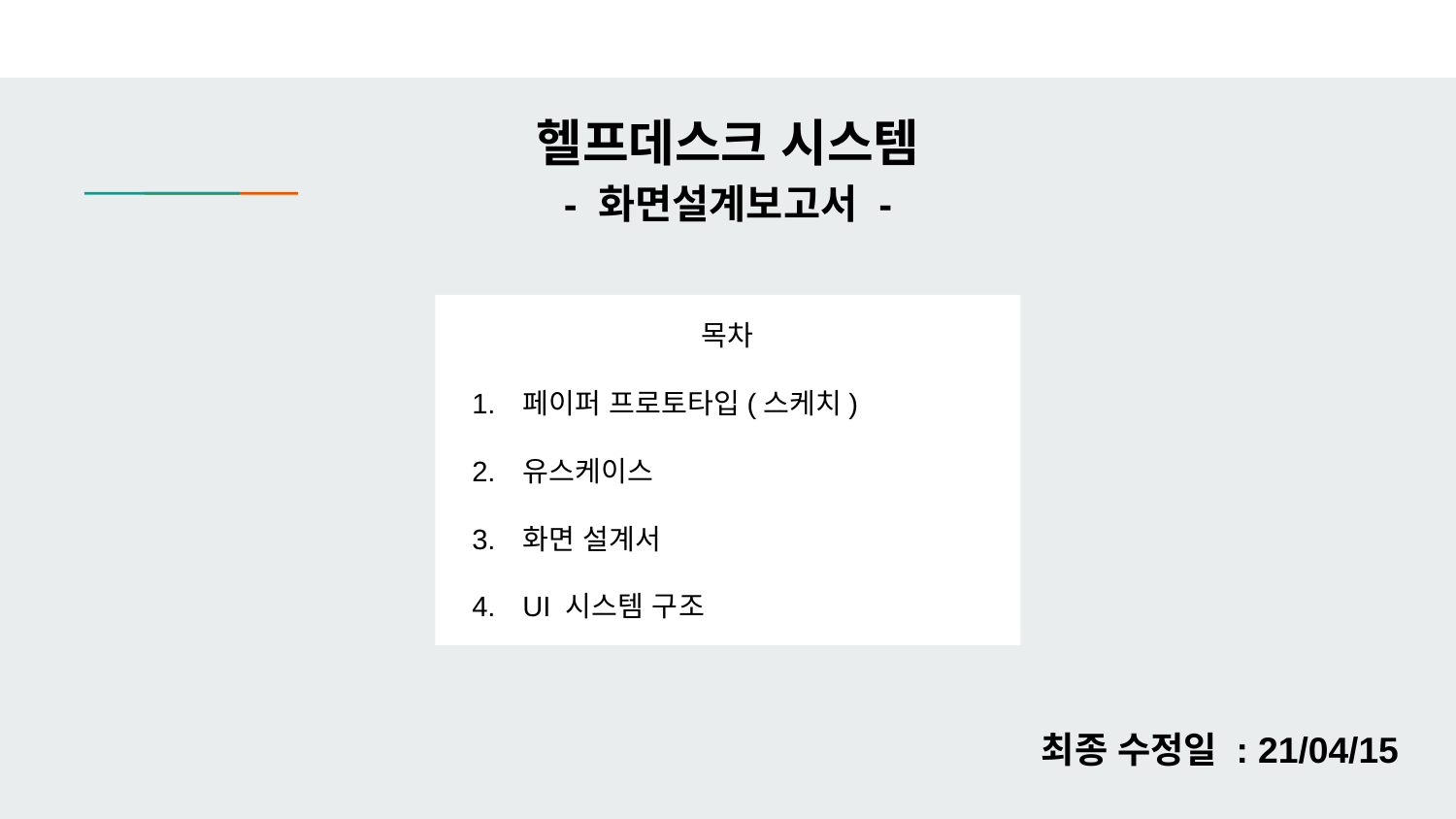

헬프데스크 시스템
- 화면설계보고서 -
목차

페이퍼 프로토타입(스케치)

유스케이스

화면 설계서

UI 시스템 구조
# 최종 수정일 : 21/04/15